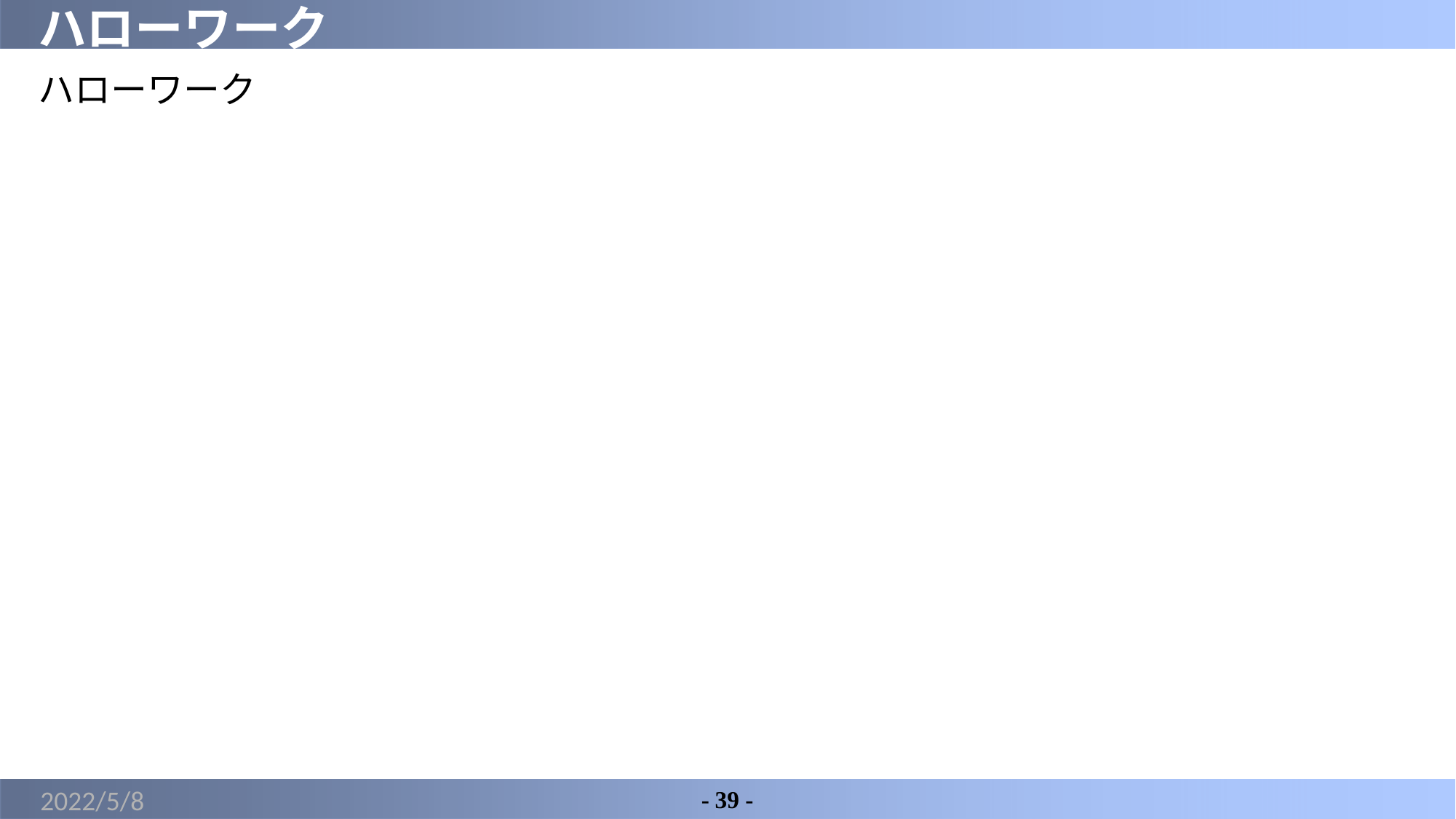

# ハローワーク
ハローワーク
2022/5/8
- 39 -